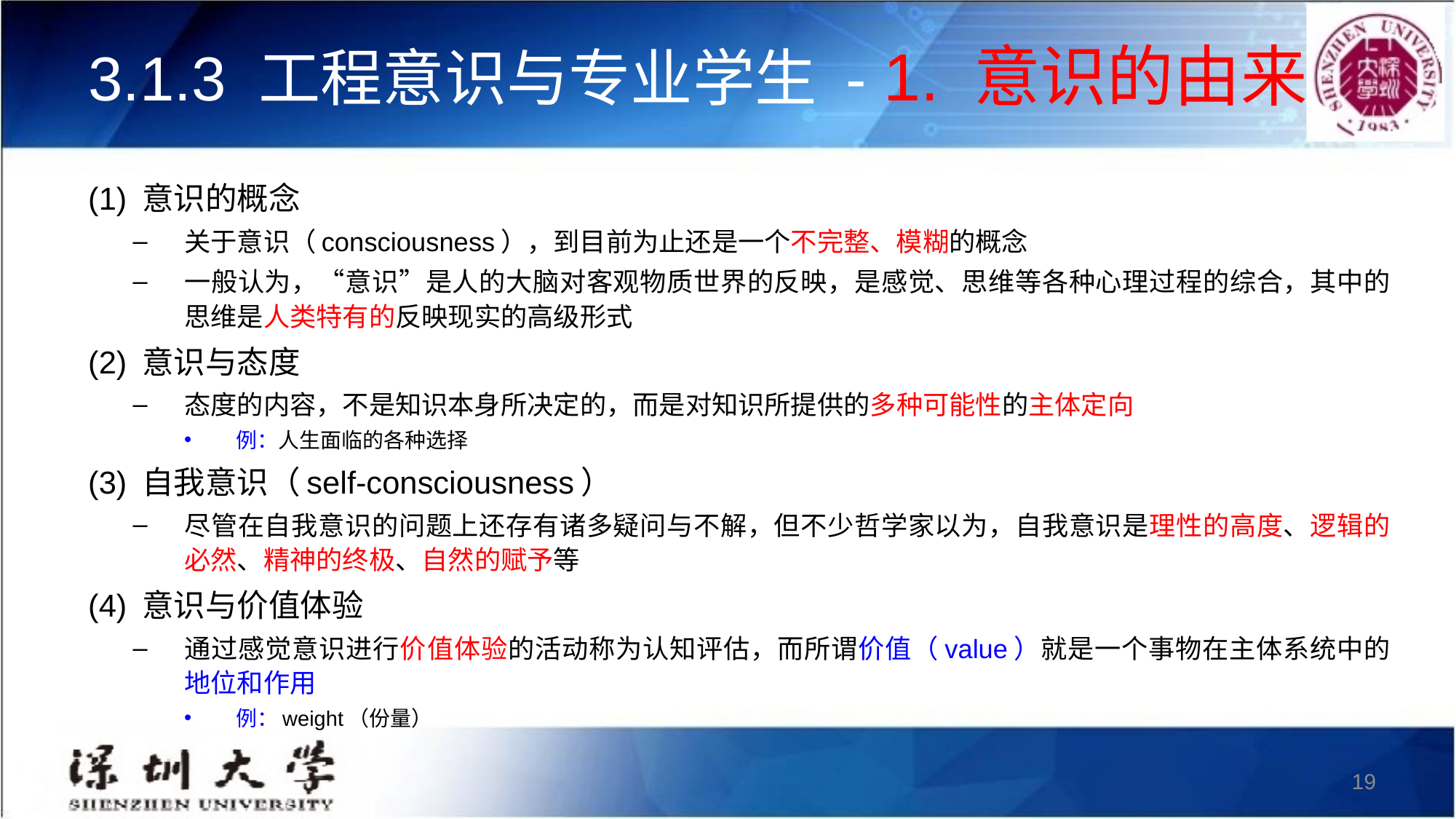

# 3.1.3 工程意识与专业学生 - 1. 意识的由来
(1) 意识的概念
关于意识（consciousness），到目前为止还是一个不完整、模糊的概念
一般认为，“意识”是人的大脑对客观物质世界的反映，是感觉、思维等各种心理过程的综合，其中的思维是人类特有的反映现实的高级形式
(2) 意识与态度
态度的内容，不是知识本身所决定的，而是对知识所提供的多种可能性的主体定向
例：人生面临的各种选择
(3) 自我意识（self-consciousness）
尽管在自我意识的问题上还存有诸多疑问与不解，但不少哲学家以为，自我意识是理性的高度、逻辑的必然、精神的终极、自然的赋予等
(4) 意识与价值体验
通过感觉意识进行价值体验的活动称为认知评估，而所谓价值（value）就是一个事物在主体系统中的地位和作用
例：weight（份量）
19